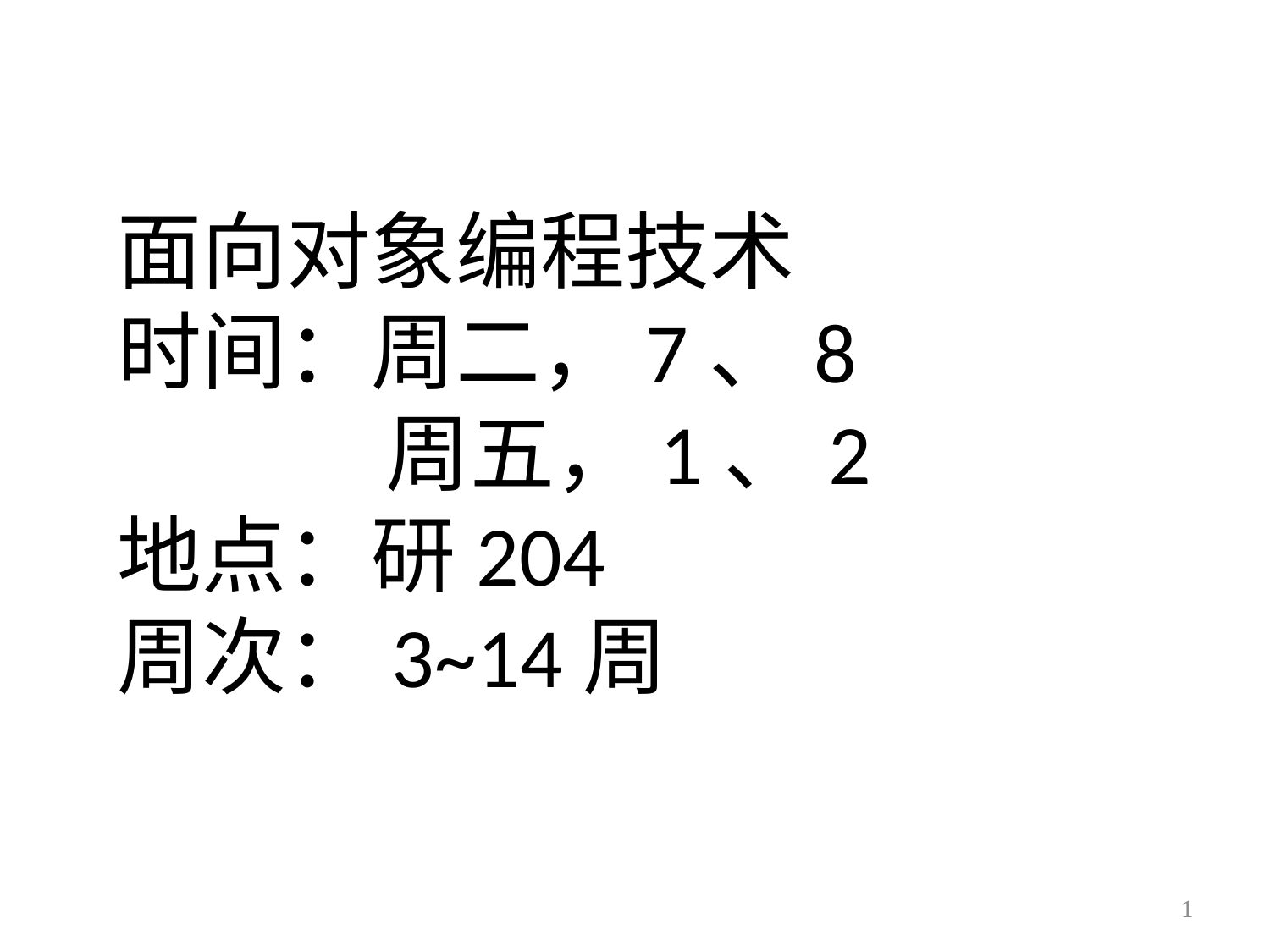

# 面向对象编程技术 时间：周二，7、8 周五，1、2 地点：研204 周次：3~14周
1